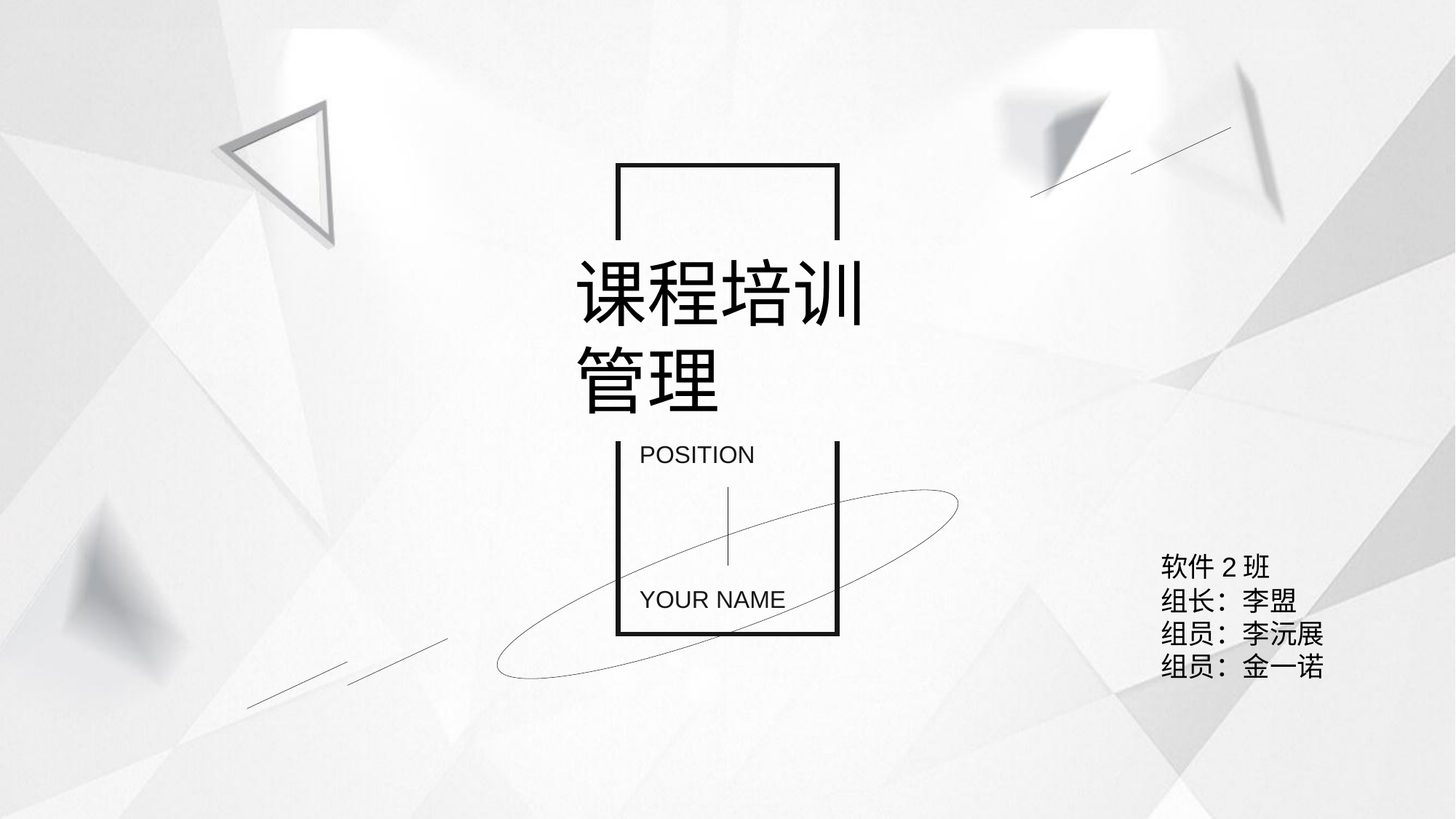

课程培训管理
POSITION

软件2班
YOUR NAME
组长：李盟
组员：李沅展
组员：金一诺